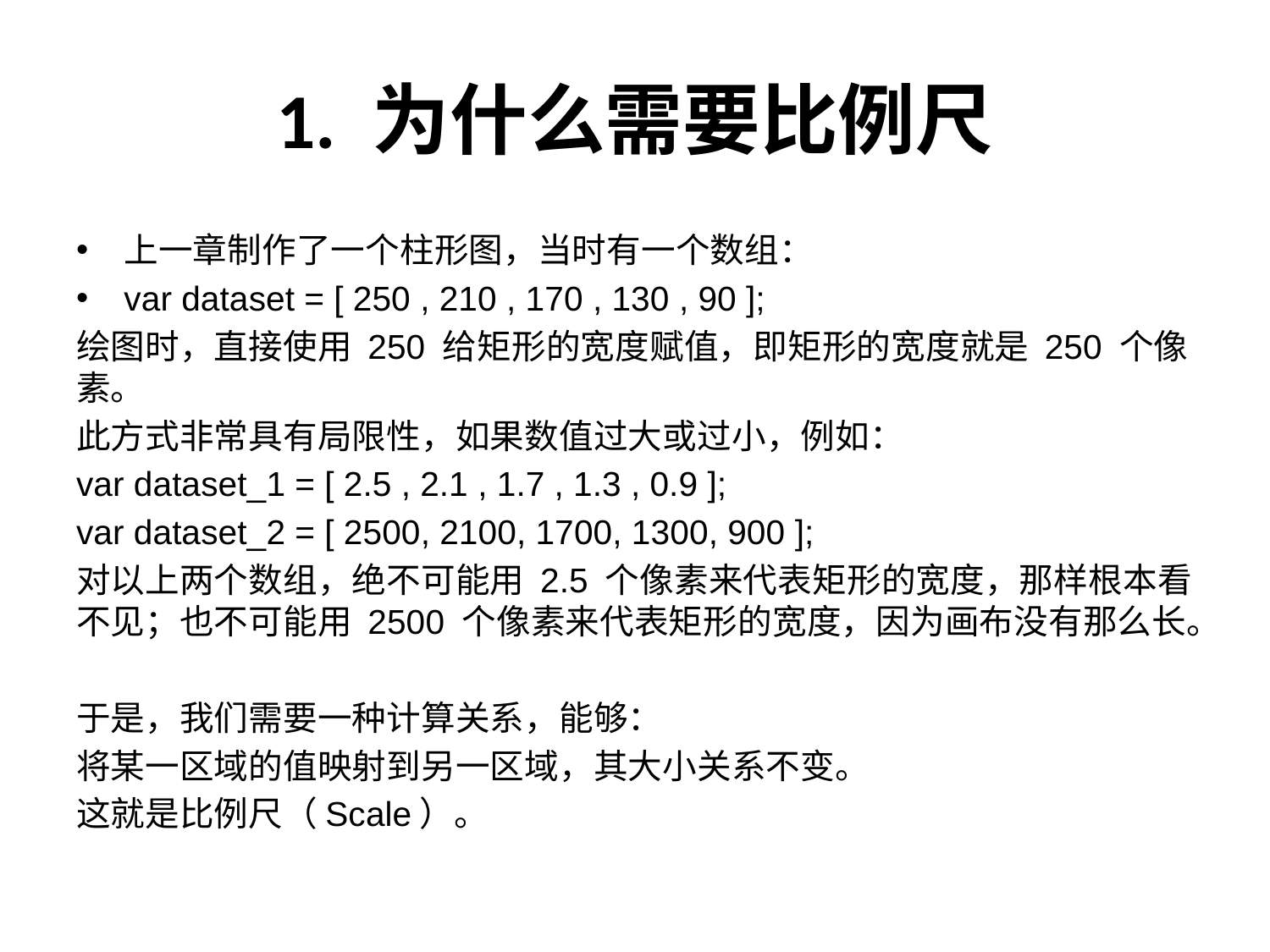

# 1. 为什么需要比例尺
上一章制作了一个柱形图，当时有一个数组：
var dataset = [ 250 , 210 , 170 , 130 , 90 ];
绘图时，直接使用 250 给矩形的宽度赋值，即矩形的宽度就是 250 个像素。
此方式非常具有局限性，如果数值过大或过小，例如：
var dataset_1 = [ 2.5 , 2.1 , 1.7 , 1.3 , 0.9 ];
var dataset_2 = [ 2500, 2100, 1700, 1300, 900 ];
对以上两个数组，绝不可能用 2.5 个像素来代表矩形的宽度，那样根本看不见；也不可能用 2500 个像素来代表矩形的宽度，因为画布没有那么长。

于是，我们需要一种计算关系，能够：
将某一区域的值映射到另一区域，其大小关系不变。
这就是比例尺（Scale）。